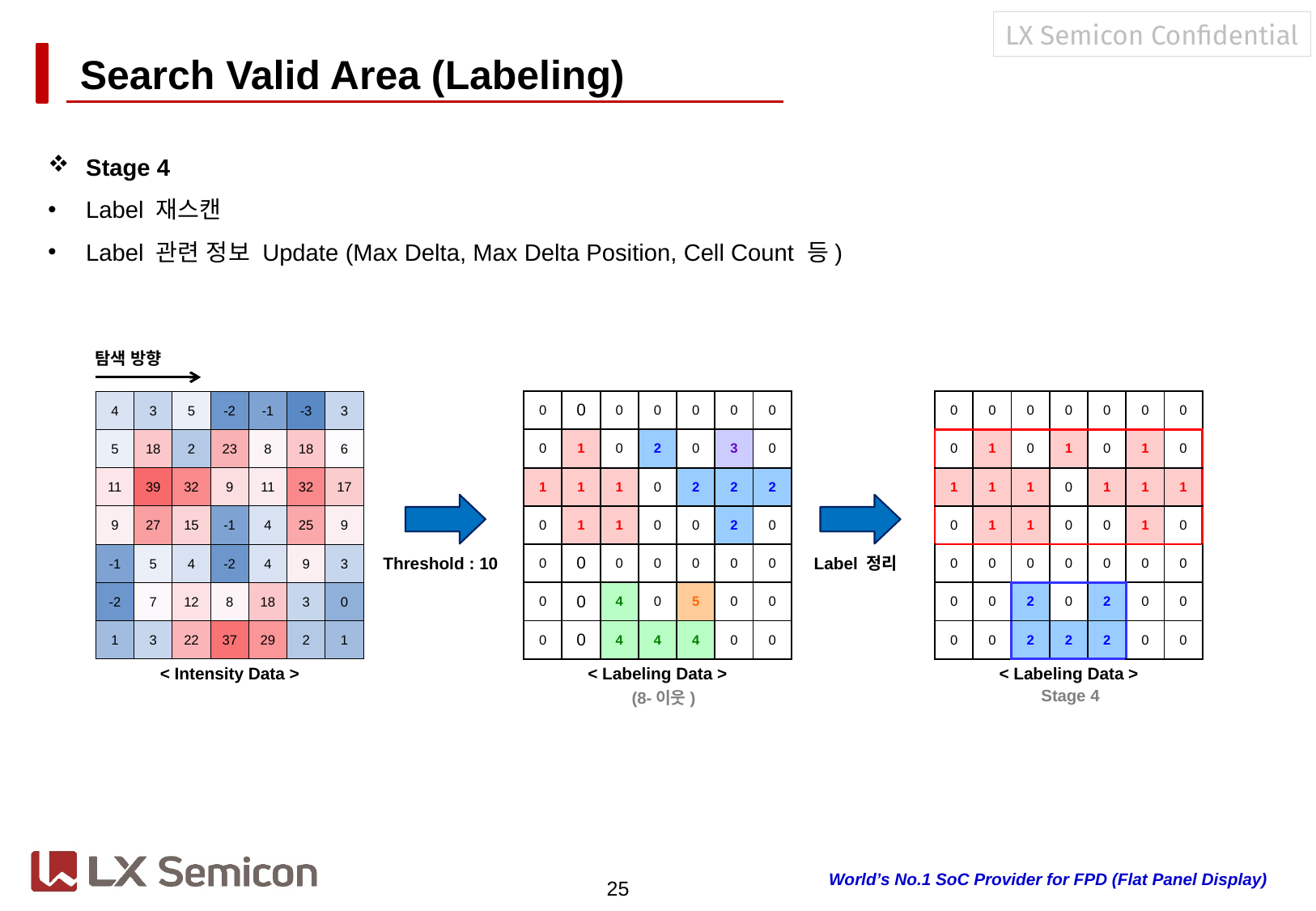

# Search Valid Area (Labeling)
Stage 4
Label 재스캔
Label 관련 정보 Update (Max Delta, Max Delta Position, Cell Count 등)
탐색 방향
| 4 | 3 | 5 | -2 | -1 | -3 | 3 |
| --- | --- | --- | --- | --- | --- | --- |
| 5 | 18 | 2 | 23 | 8 | 18 | 6 |
| 11 | 39 | 32 | 9 | 11 | 32 | 17 |
| 9 | 27 | 15 | -1 | 4 | 25 | 9 |
| -1 | 5 | 4 | -2 | 4 | 9 | 3 |
| -2 | 7 | 12 | 8 | 18 | 3 | 0 |
| 1 | 3 | 22 | 37 | 29 | 2 | 1 |
| 0 | 0 | 0 | 0 | 0 | 0 | 0 |
| --- | --- | --- | --- | --- | --- | --- |
| 0 | 1 | 0 | 2 | 0 | 3 | 0 |
| 1 | 1 | 1 | 0 | 2 | 2 | 2 |
| 0 | 1 | 1 | 0 | 0 | 2 | 0 |
| 0 | 0 | 0 | 0 | 0 | 0 | 0 |
| 0 | 0 | 4 | 0 | 5 | 0 | 0 |
| 0 | 0 | 4 | 4 | 4 | 0 | 0 |
| 0 | 0 | 0 | 0 | 0 | 0 | 0 |
| --- | --- | --- | --- | --- | --- | --- |
| 0 | 1 | 0 | 1 | 0 | 1 | 0 |
| 1 | 1 | 1 | 0 | 1 | 1 | 1 |
| 0 | 1 | 1 | 0 | 0 | 1 | 0 |
| 0 | 0 | 0 | 0 | 0 | 0 | 0 |
| 0 | 0 | 2 | 0 | 2 | 0 | 0 |
| 0 | 0 | 2 | 2 | 2 | 0 | 0 |

Threshold : 10
Label 정리
< Intensity Data >
< Labeling Data >
< Labeling Data >
Stage 4
(8-이웃)